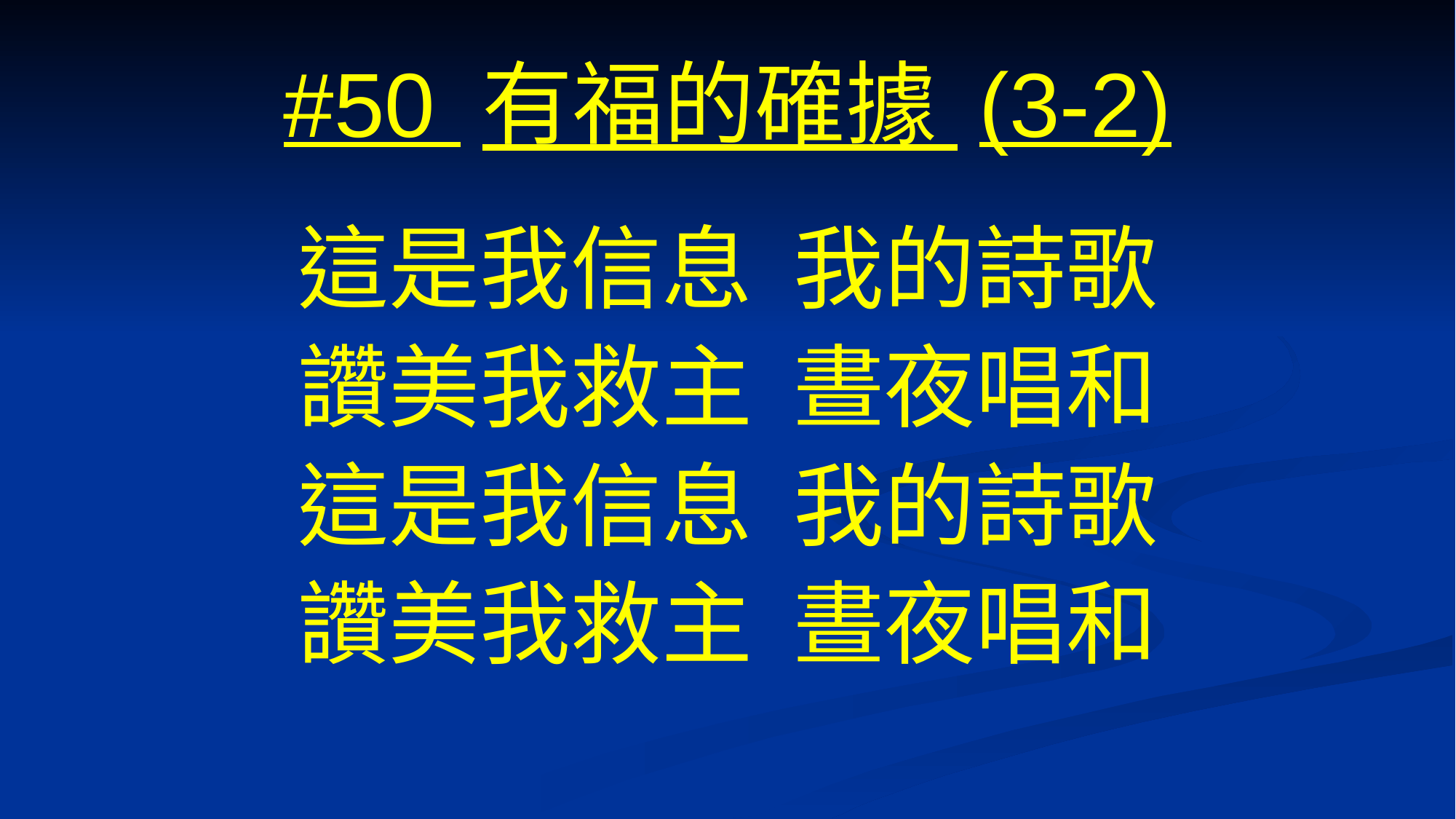

# #50 有福的確據 (3-2)
這是我信息  我的詩歌
讚美我救主  晝夜唱和
這是我信息  我的詩歌
讚美我救主  晝夜唱和